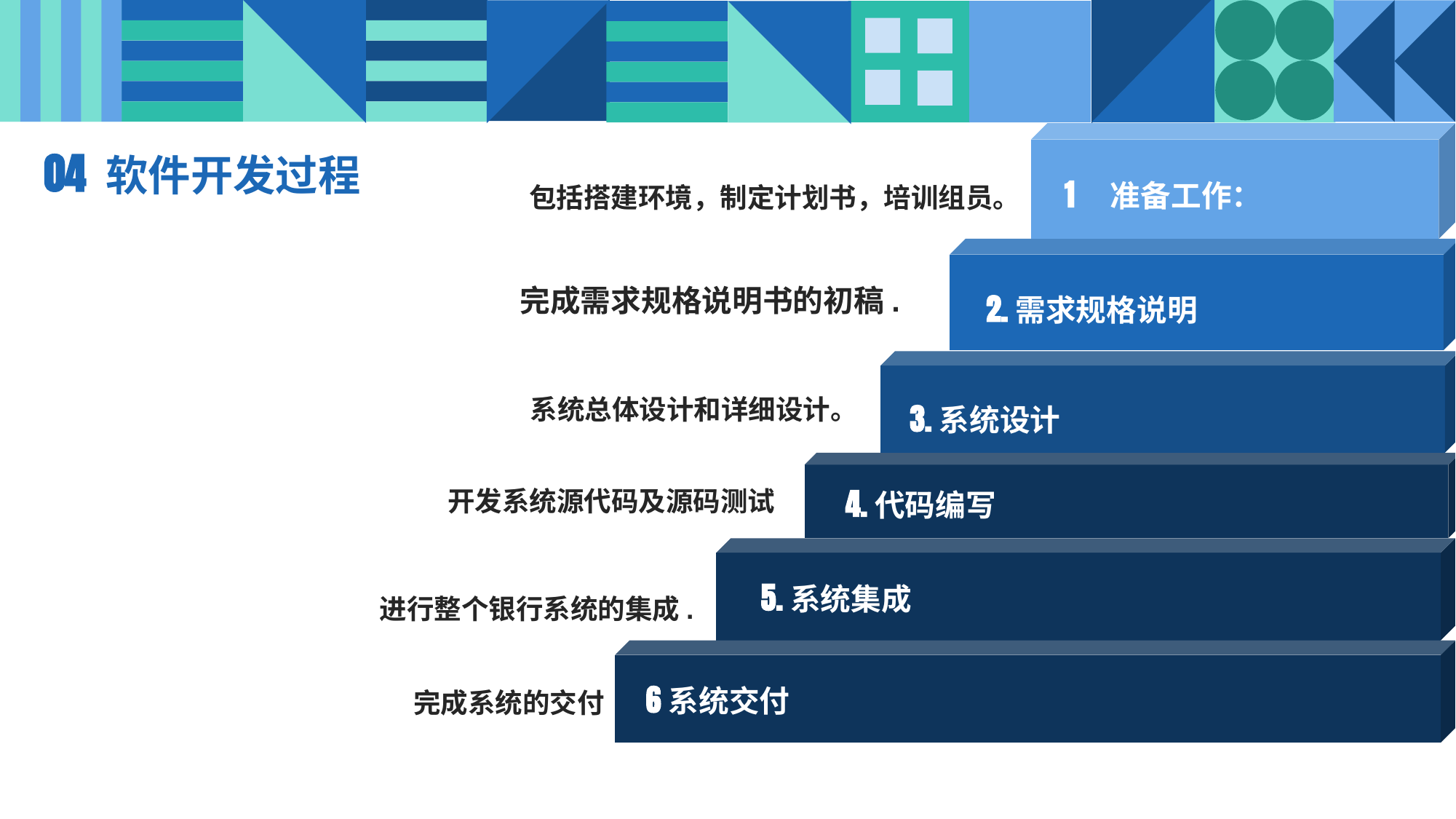

1    准备工作：
04 软件开发过程
包括搭建环境，制定计划书，培训组员。

2.需求规格说明
完成需求规格说明书的初稿.

3.系统设计
系统总体设计和详细设计。

4.代码编写
开发系统源代码及源码测试

5.系统集成
进行整个银行系统的集成.

6系统交付
完成系统的交付